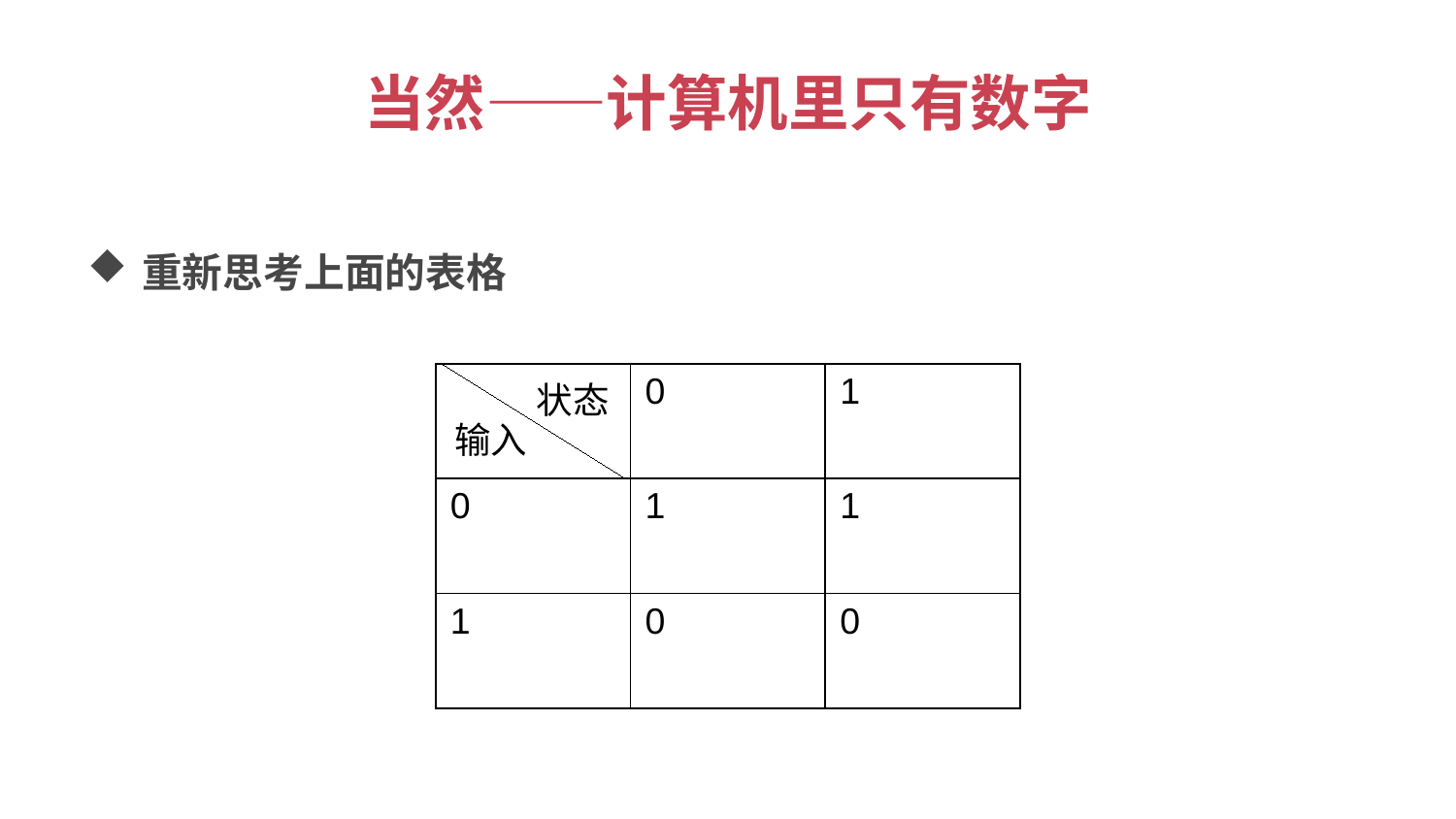

# 当然——计算机里只有数字
重新思考上面的表格
|  | 0 | 1 |
| --- | --- | --- |
| 0 | 1 | 1 |
| 1 | 0 | 0 |
状态
输入